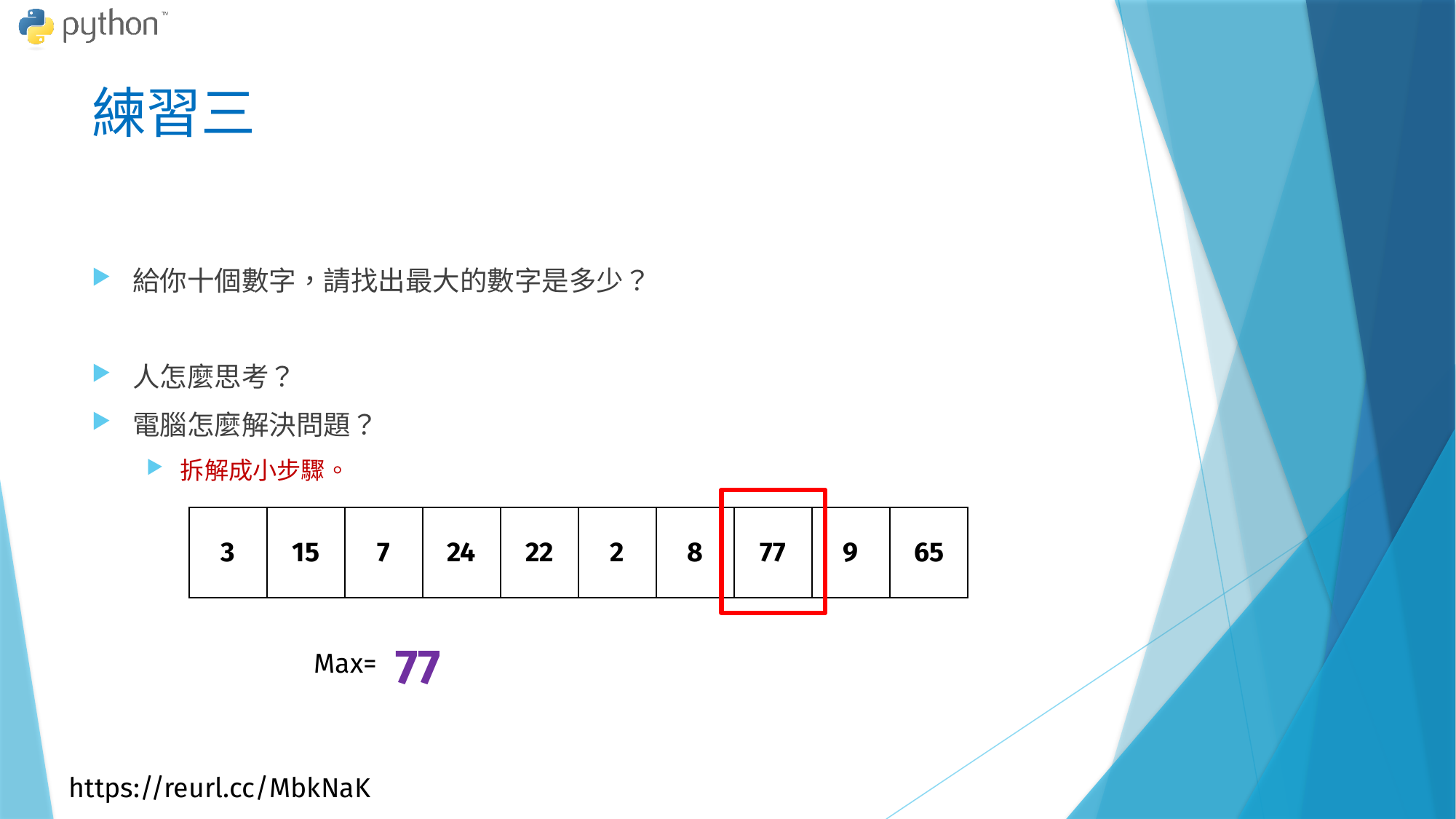

# 練習三
給你十個數字，請找出最大的數字是多少？

人怎麼思考？
電腦怎麼解決問題？
拆解成小步驟。

| 3 | 15 | 7 | 24 | 22 | 2 | 8 | 77 | 9 | 65 |
| --- | --- | --- | --- | --- | --- | --- | --- | --- | --- |
77
24
3
Max=
15
77